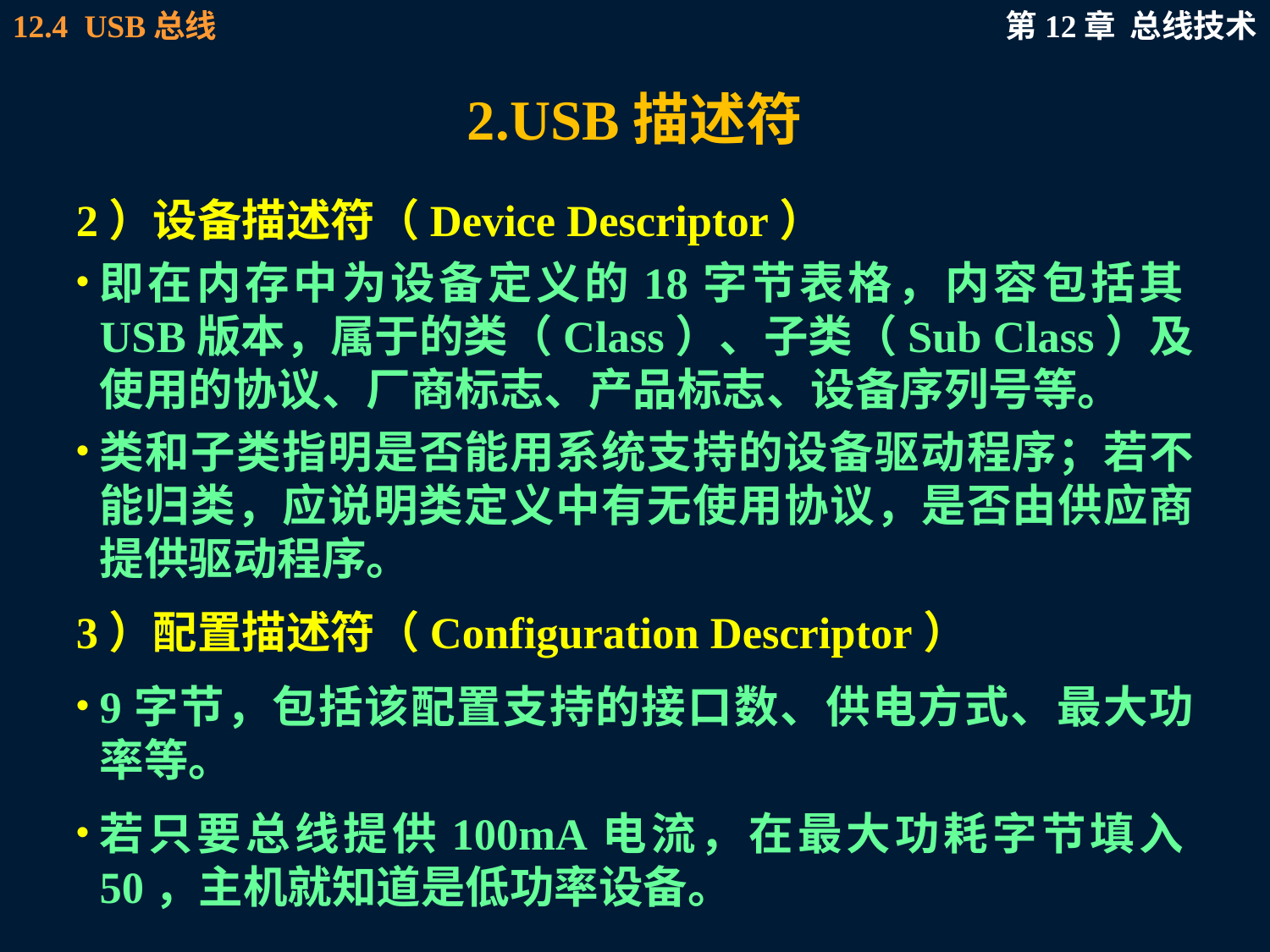

# 2.USB描述符
2）设备描述符（Device Descriptor）
即在内存中为设备定义的18字节表格，内容包括其USB版本，属于的类（Class）、子类（Sub Class）及使用的协议、厂商标志、产品标志、设备序列号等。
类和子类指明是否能用系统支持的设备驱动程序；若不能归类，应说明类定义中有无使用协议，是否由供应商提供驱动程序。
3）配置描述符（Configuration Descriptor）
9字节，包括该配置支持的接口数、供电方式、最大功率等。
若只要总线提供100mA电流，在最大功耗字节填入50，主机就知道是低功率设备。